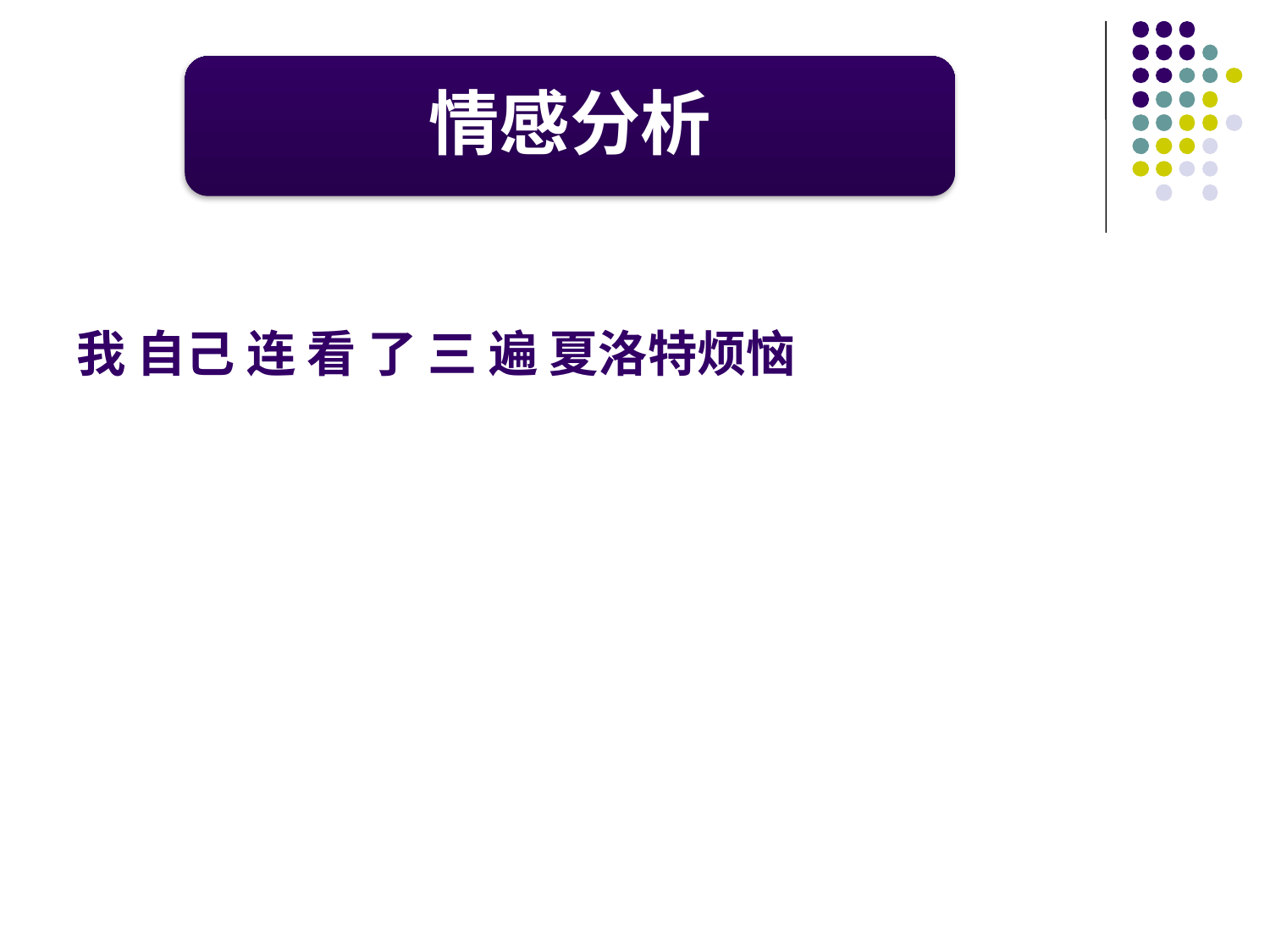

我 自己 连 看 了 三 遍 夏洛特烦恼

情感分析